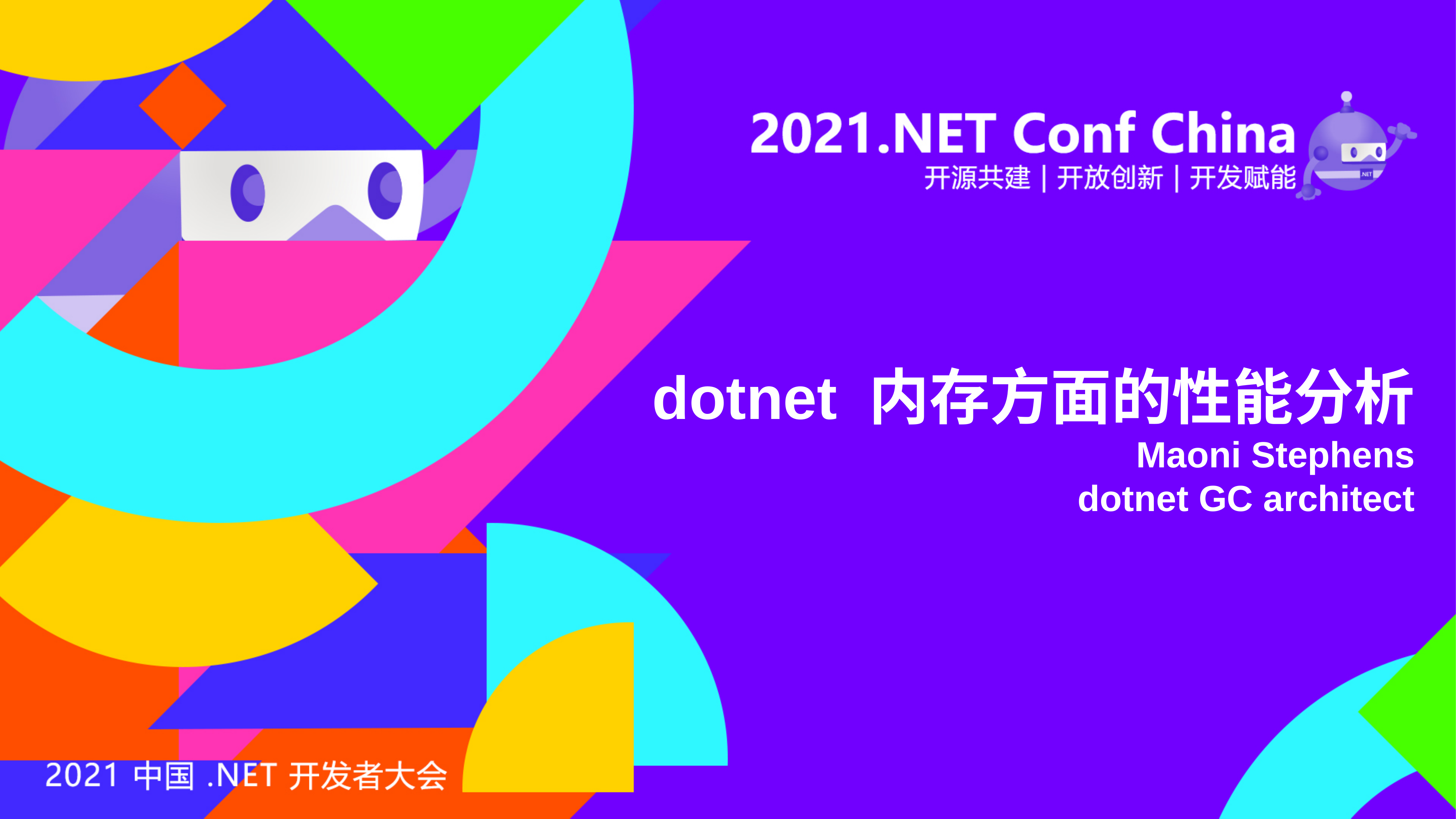

dotnet 内存方面的性能分析
Maoni Stephens
dotnet GC architect